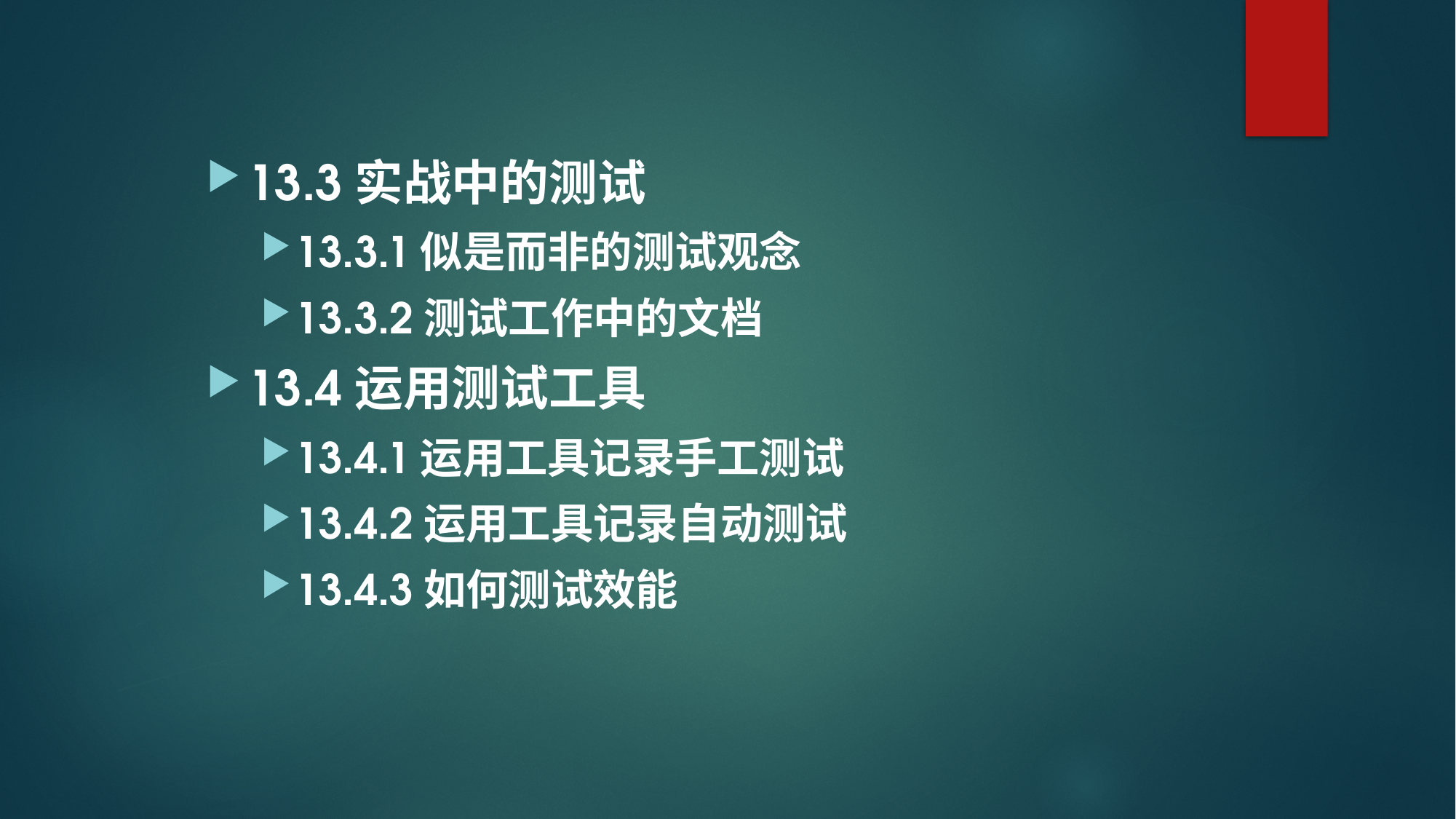

13.3实战中的测试
13.3.1似是而非的测试观念
13.3.2测试工作中的文档
13.4运用测试工具
13.4.1运用工具记录手工测试
13.4.2运用工具记录自动测试
13.4.3如何测试效能